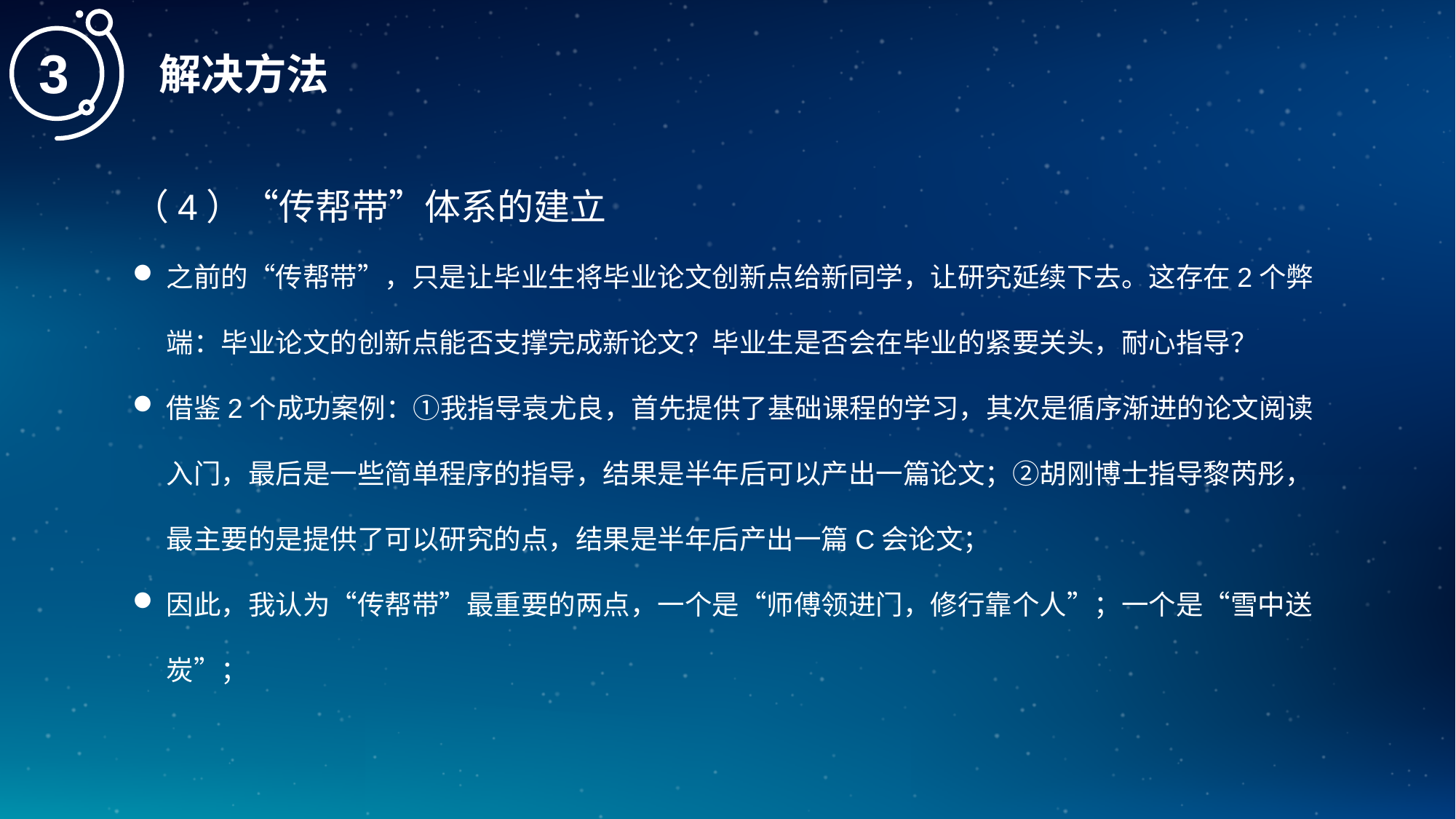

3

解决方法
（4）“传帮带”体系的建立
之前的“传帮带”，只是让毕业生将毕业论文创新点给新同学，让研究延续下去。这存在2个弊端：毕业论文的创新点能否支撑完成新论文？毕业生是否会在毕业的紧要关头，耐心指导？
借鉴2个成功案例：①我指导袁尤良，首先提供了基础课程的学习，其次是循序渐进的论文阅读入门，最后是一些简单程序的指导，结果是半年后可以产出一篇论文；②胡刚博士指导黎芮彤，最主要的是提供了可以研究的点，结果是半年后产出一篇C会论文；
因此，我认为“传帮带”最重要的两点，一个是“师傅领进门，修行靠个人”；一个是“雪中送炭”；